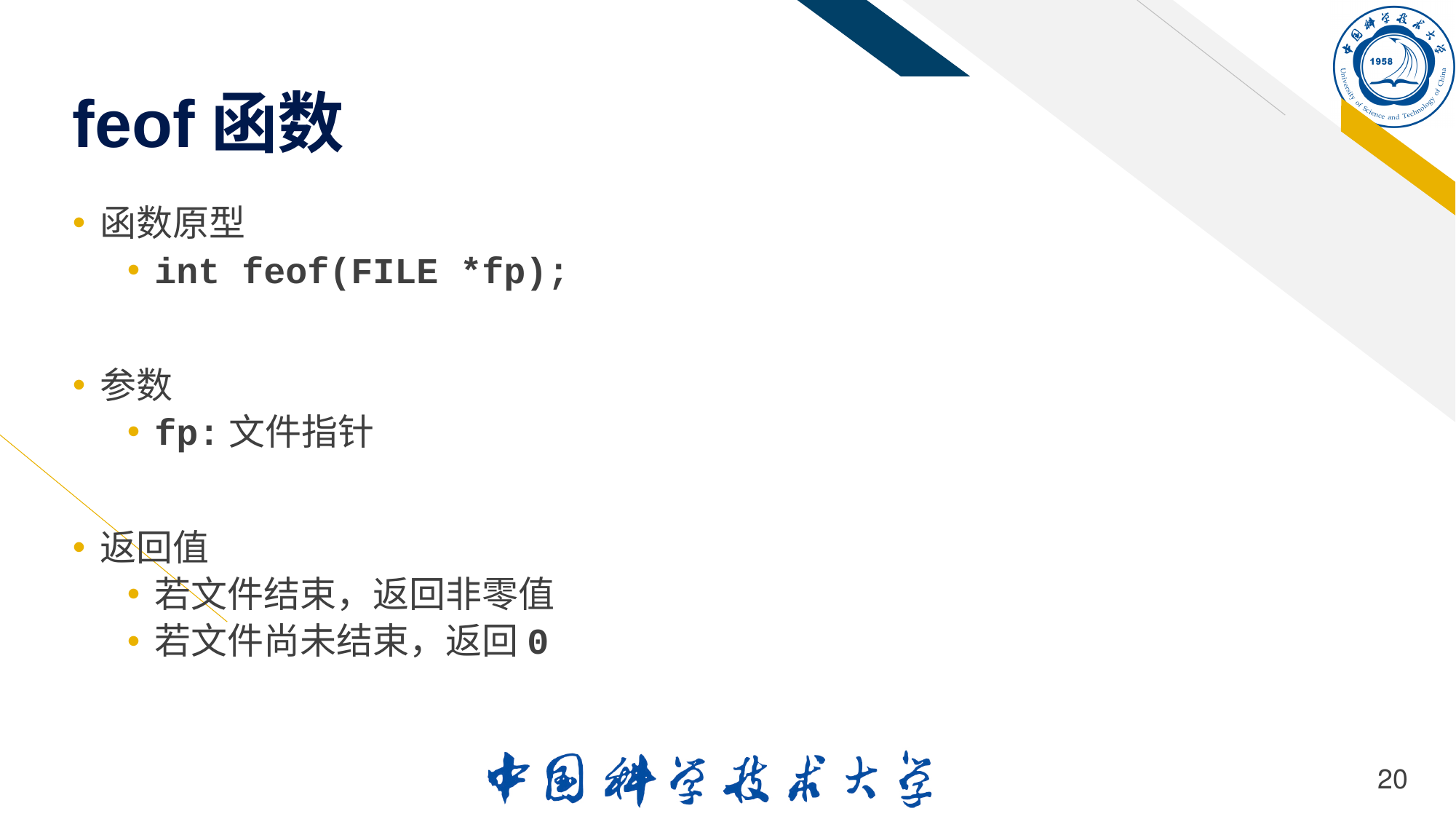

# feof函数
函数原型
int feof(FILE *fp);

参数
fp:文件指针

返回值
若文件结束，返回非零值
若文件尚未结束，返回0
20